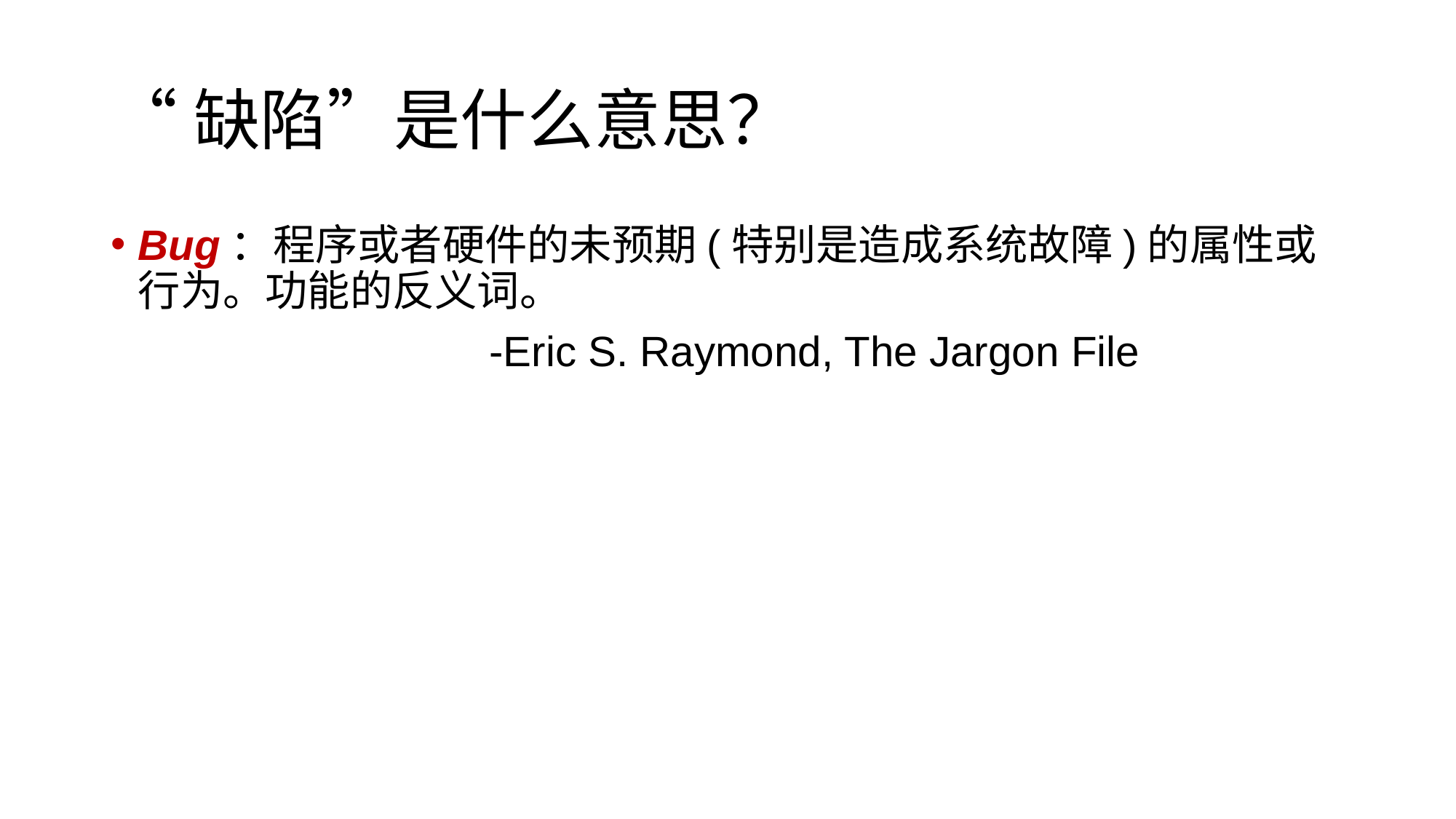

# “缺陷”是什么意思？
Bug：程序或者硬件的未预期(特别是造成系统故障)的属性或行为。功能的反义词。
                                -Eric S. Raymond, The Jargon File